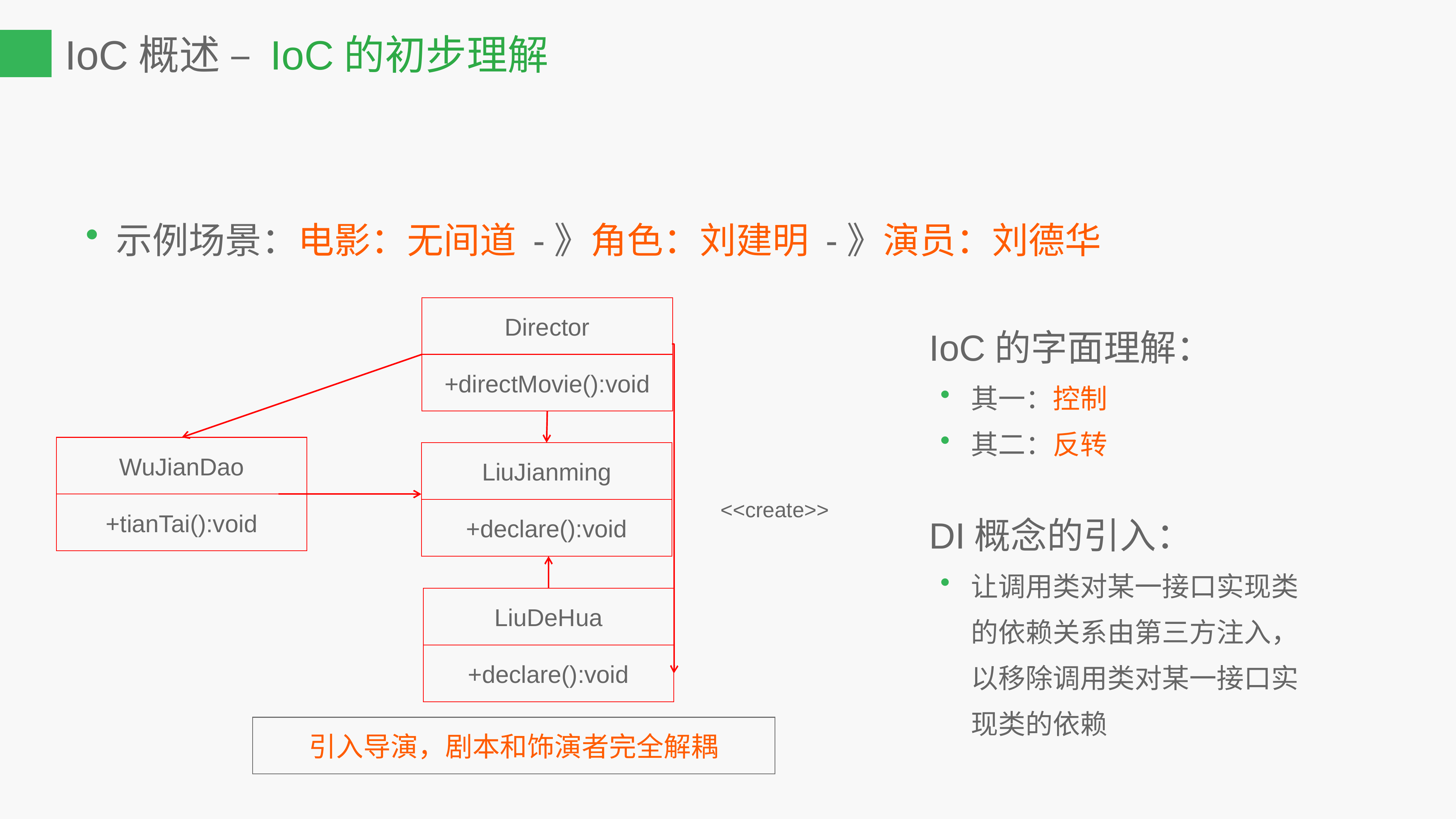

IoC概述 – IoC的初步理解

示例场景：电影：无间道 -》角色：刘建明 -》演员：刘德华

Director
IoC的字面理解：
其一：控制
其二：反转
+directMovie():void
WuJianDao
LiuJianming
<<create>>
+tianTai():void
+declare():void
DI概念的引入：
让调用类对某一接口实现类的依赖关系由第三方注入，以移除调用类对某一接口实现类的依赖
LiuDeHua
+declare():void
引入导演，剧本和饰演者完全解耦